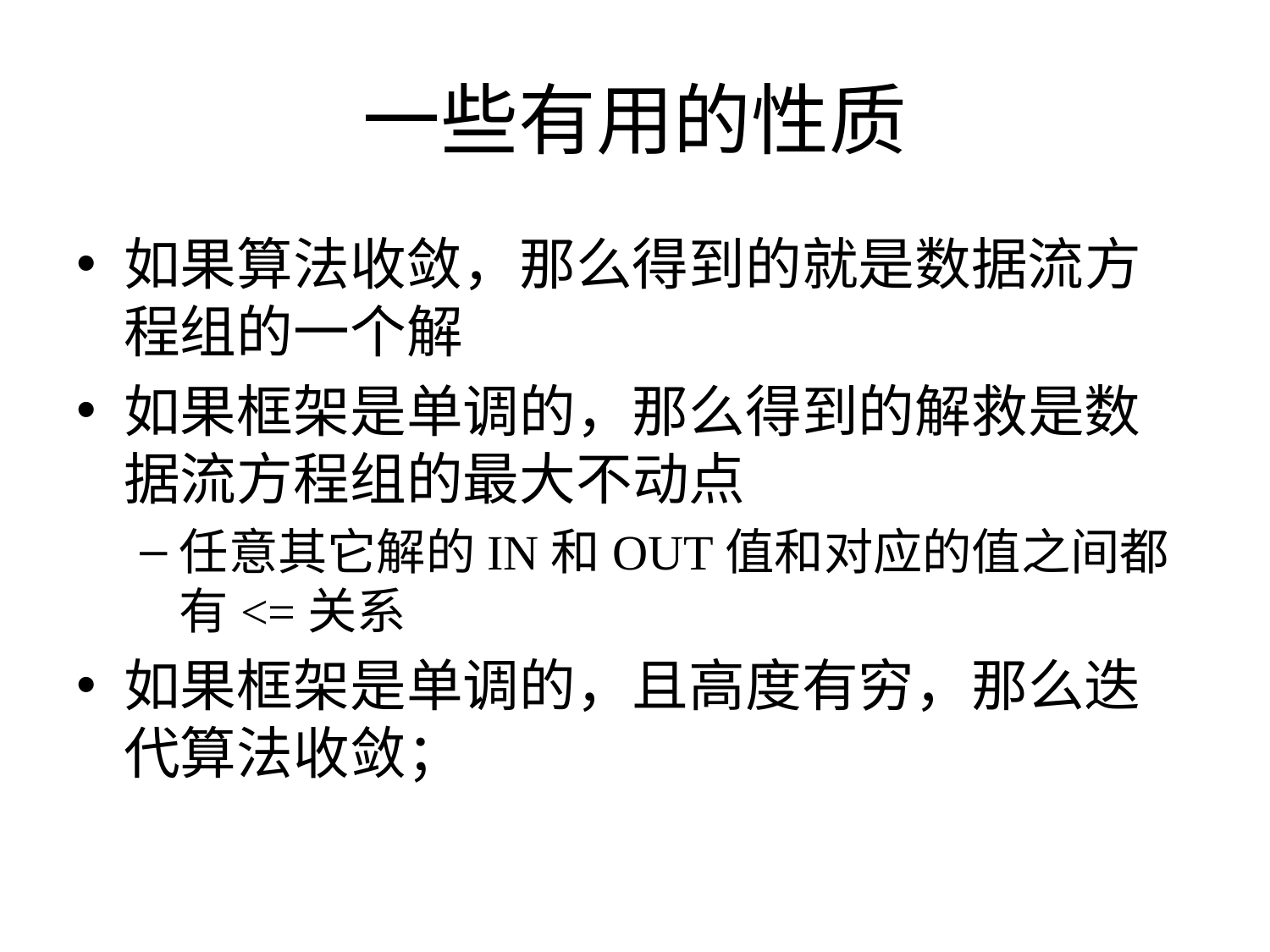

# 一些有用的性质
如果算法收敛，那么得到的就是数据流方程组的一个解
如果框架是单调的，那么得到的解救是数据流方程组的最大不动点
任意其它解的IN和OUT值和对应的值之间都有<=关系
如果框架是单调的，且高度有穷，那么迭代算法收敛；